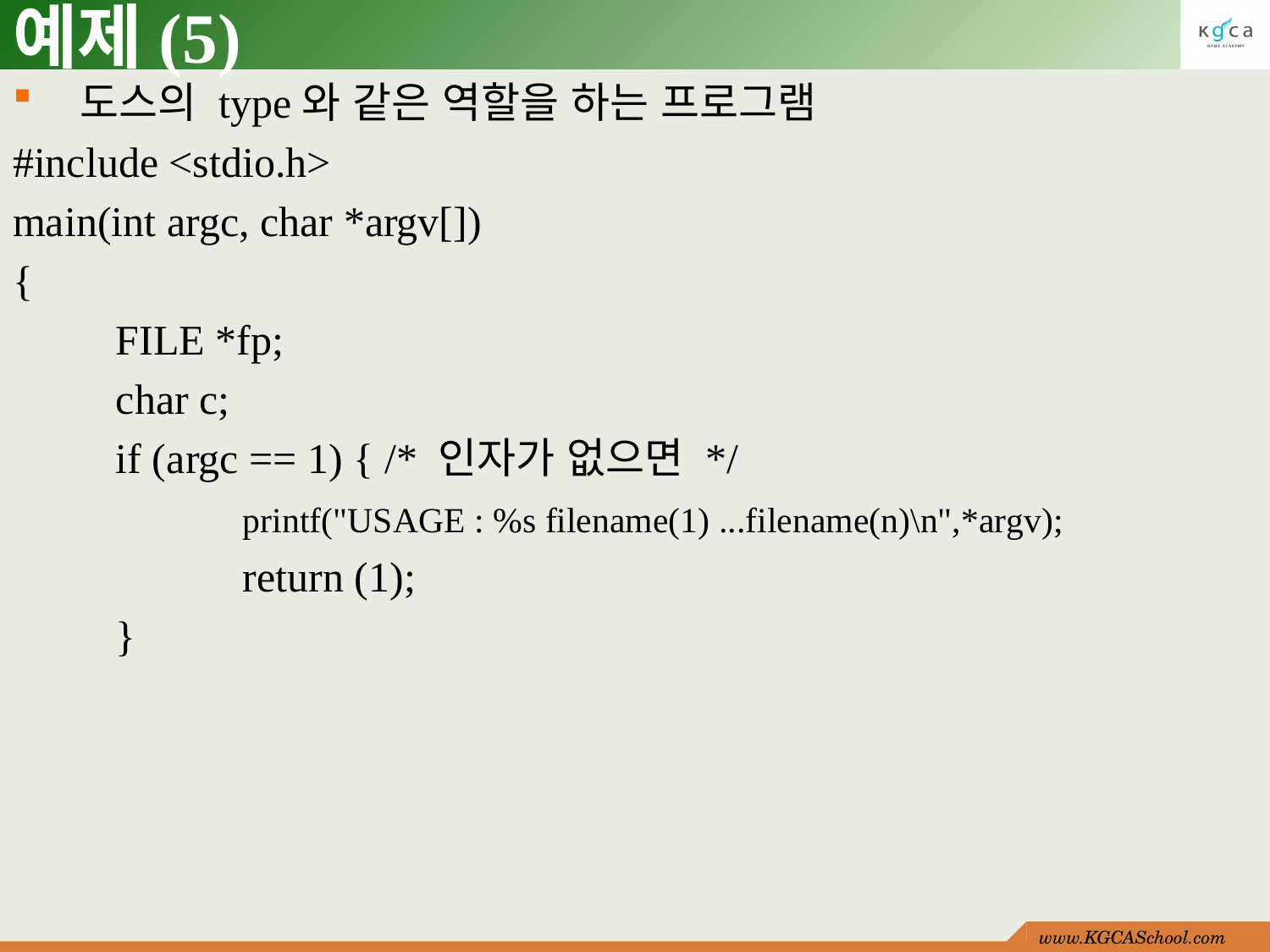

# 예제(5)
 도스의 type와 같은 역할을 하는 프로그램
#include <stdio.h>
main(int argc, char *argv[])
{
	FILE *fp;
	char c;
	if (argc == 1) { /* 인자가 없으면 */
		printf("USAGE : %s filename(1) ...filename(n)\n",*argv);
		return (1);
	}